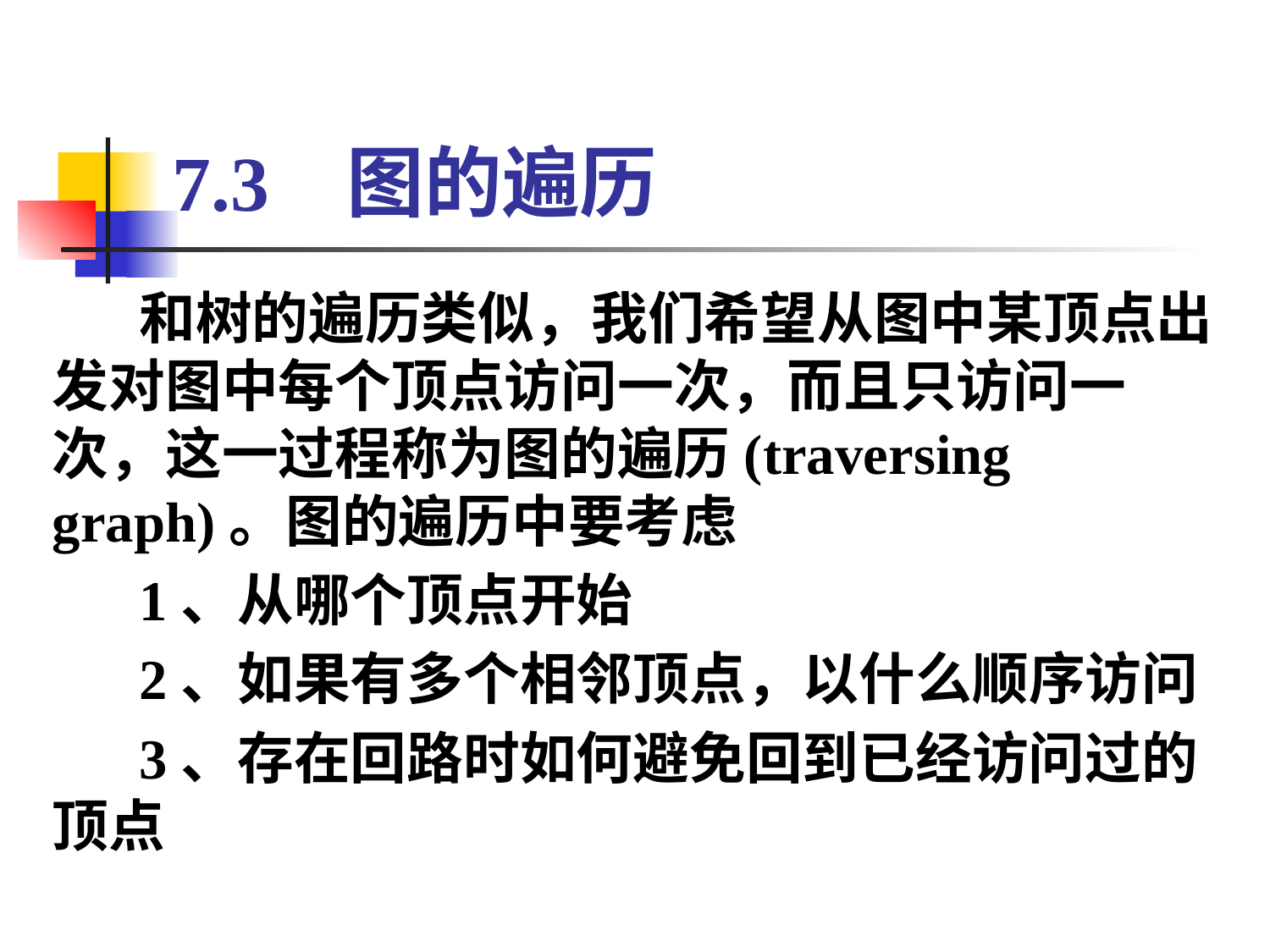

# 7.3   图的遍历
和树的遍历类似，我们希望从图中某顶点出发对图中每个顶点访问一次，而且只访问一次，这一过程称为图的遍历(traversing graph)。图的遍历中要考虑
1、从哪个顶点开始
2、如果有多个相邻顶点，以什么顺序访问
3、存在回路时如何避免回到已经访问过的顶点
60